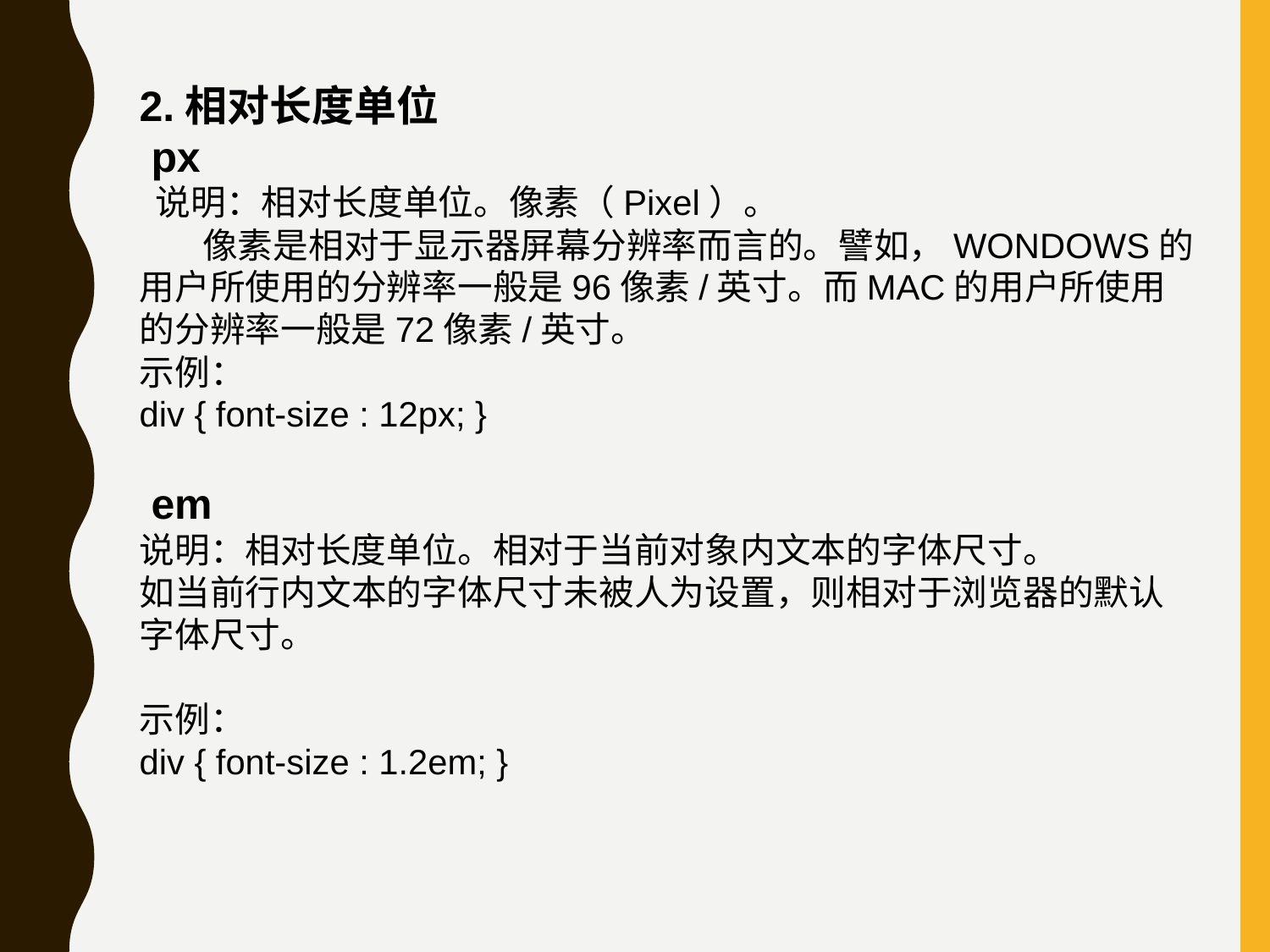

2.相对长度单位
 px
 说明：相对长度单位。像素（Pixel）。
       像素是相对于显示器屏幕分辨率而言的。譬如，WONDOWS的用户所使用的分辨率一般是96像素/英寸。而MAC的用户所使用的分辨率一般是72像素/英寸。
示例：
div { font-size : 12px; }

 em
说明：相对长度单位。相对于当前对象内文本的字体尺寸。
如当前行内文本的字体尺寸未被人为设置，则相对于浏览器的默认字体尺寸。

示例：
div { font-size : 1.2em; }